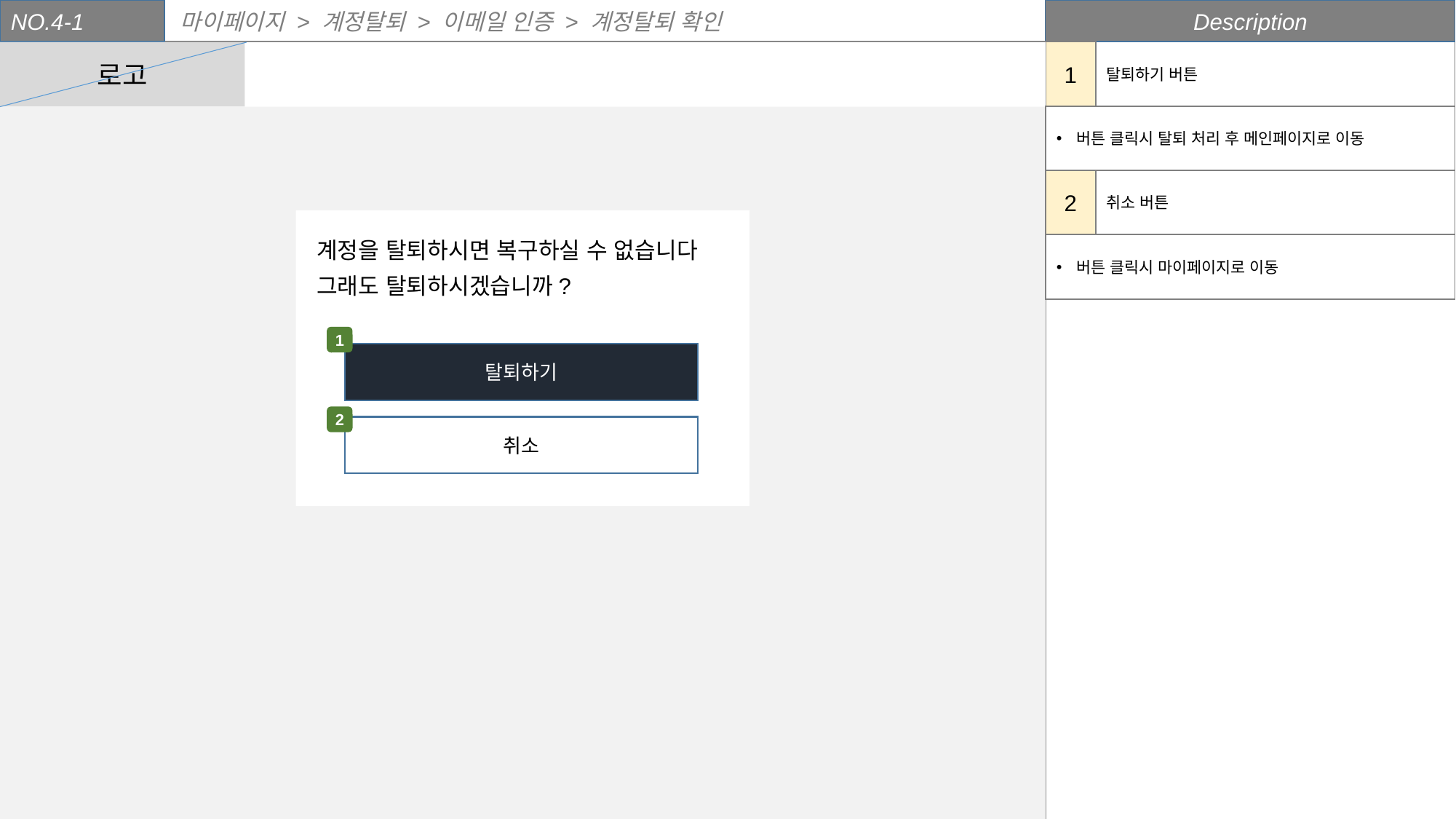

NO.4-1
Description
마이페이지 > 계정탈퇴 > 이메일 인증 > 계정탈퇴 확인
완
1
탈퇴하기 버튼

로고
버튼 클릭시 탈퇴 처리 후 메인페이지로 이동

2
취소 버튼

계정을 탈퇴하시면 복구하실 수 없습니다 그래도 탈퇴하시겠습니까?
버튼 클릭시 마이페이지로 이동
1
탈퇴하기
2
취소